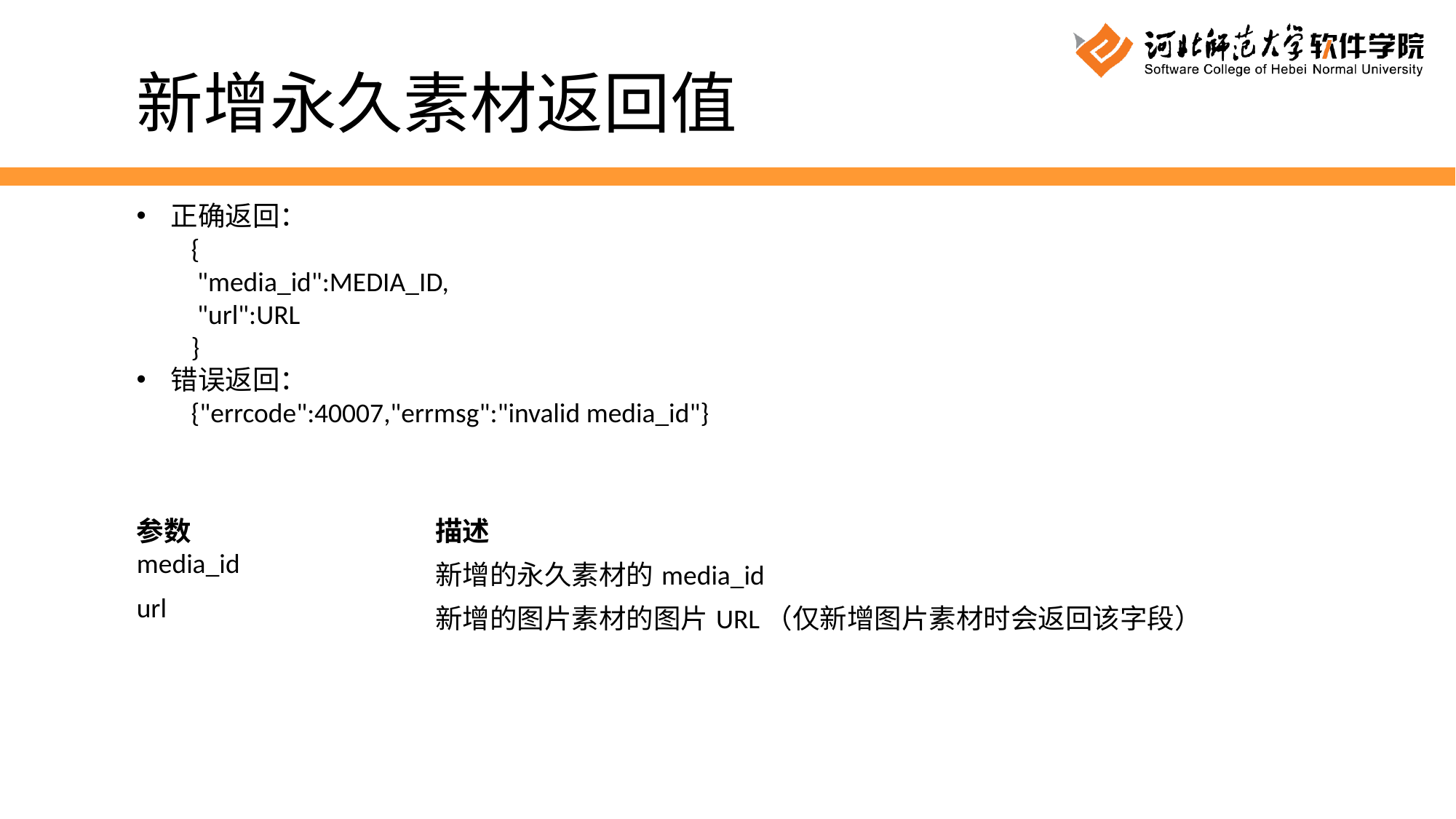

新增永久素材返回值
正确返回：
{
 "media_id":MEDIA_ID,
 "url":URL
}
错误返回：
{"errcode":40007,"errmsg":"invalid media_id"}
| 参数 | 描述 |
| --- | --- |
| media\_id | 新增的永久素材的media\_id |
| url | 新增的图片素材的图片URL（仅新增图片素材时会返回该字段） |